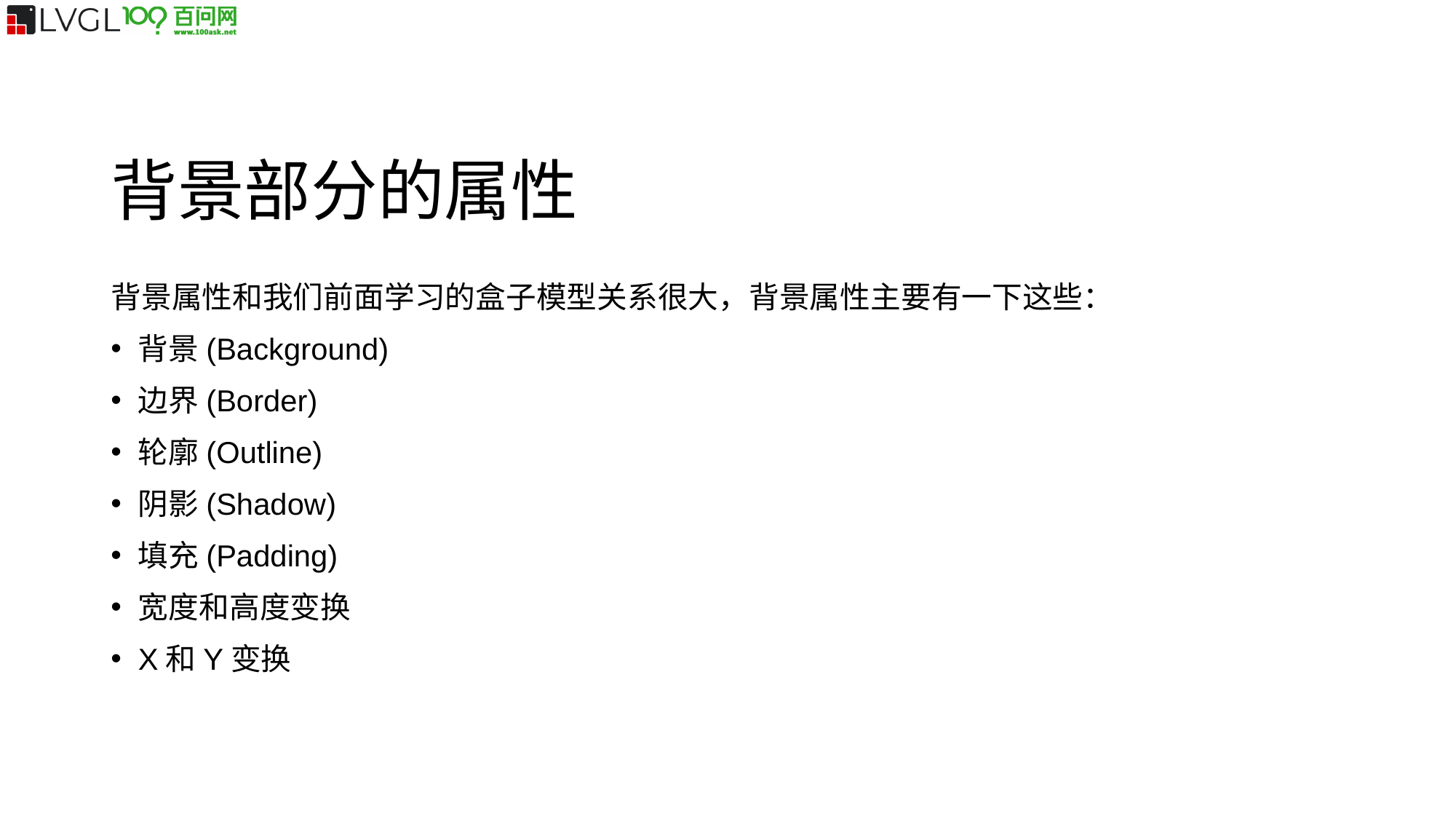

背景部分的属性
背景属性和我们前面学习的盒子模型关系很大，背景属性主要有一下这些：
背景(Background)
边界(Border)
轮廓(Outline)
阴影(Shadow)
填充(Padding)
宽度和高度变换
X和Y变换